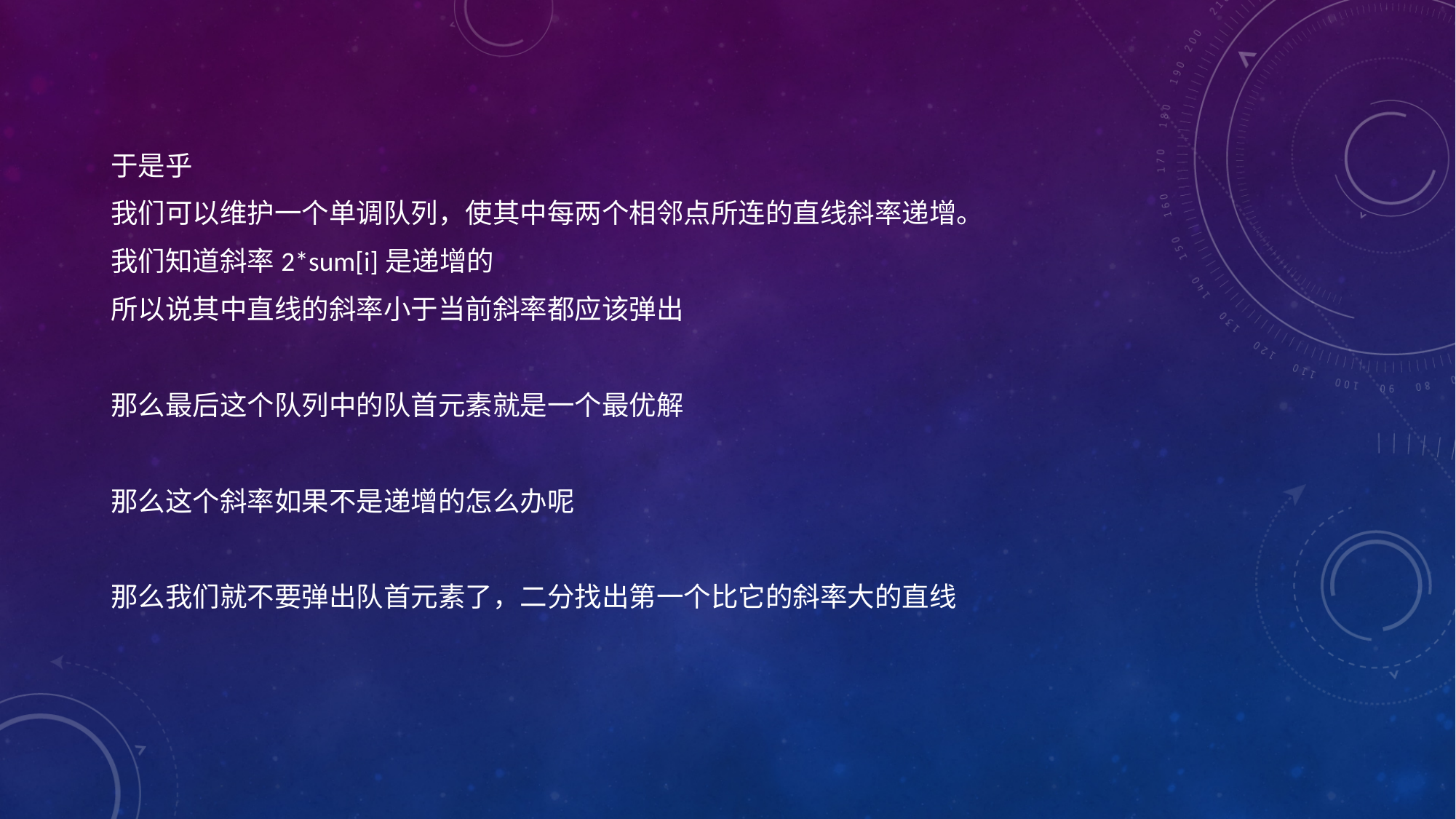

于是乎
我们可以维护一个单调队列，使其中每两个相邻点所连的直线斜率递增。
我们知道斜率2*sum[i]是递增的
所以说其中直线的斜率小于当前斜率都应该弹出

那么最后这个队列中的队首元素就是一个最优解

那么这个斜率如果不是递增的怎么办呢

那么我们就不要弹出队首元素了，二分找出第一个比它的斜率大的直线